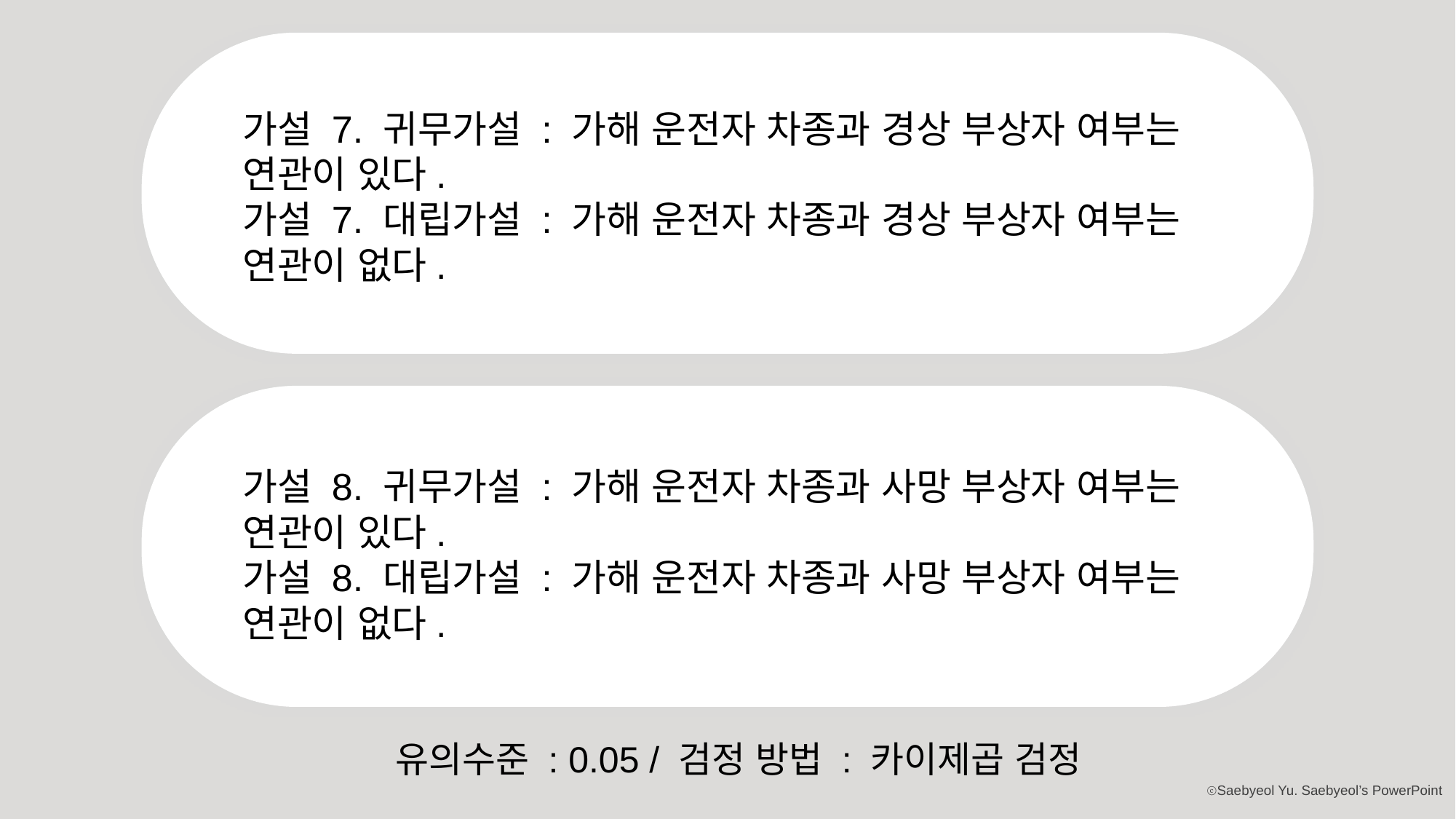

가설 7. 귀무가설 : 가해 운전자 차종과 경상 부상자 여부는 연관이 있다.
가설 7. 대립가설 : 가해 운전자 차종과 경상 부상자 여부는 연관이 없다.

가설 8. 귀무가설 : 가해 운전자 차종과 사망 부상자 여부는 연관이 있다.
가설 8. 대립가설 : 가해 운전자 차종과 사망 부상자 여부는 연관이 없다.
유의수준 : 0.05 / 검정 방법 : 카이제곱 검정